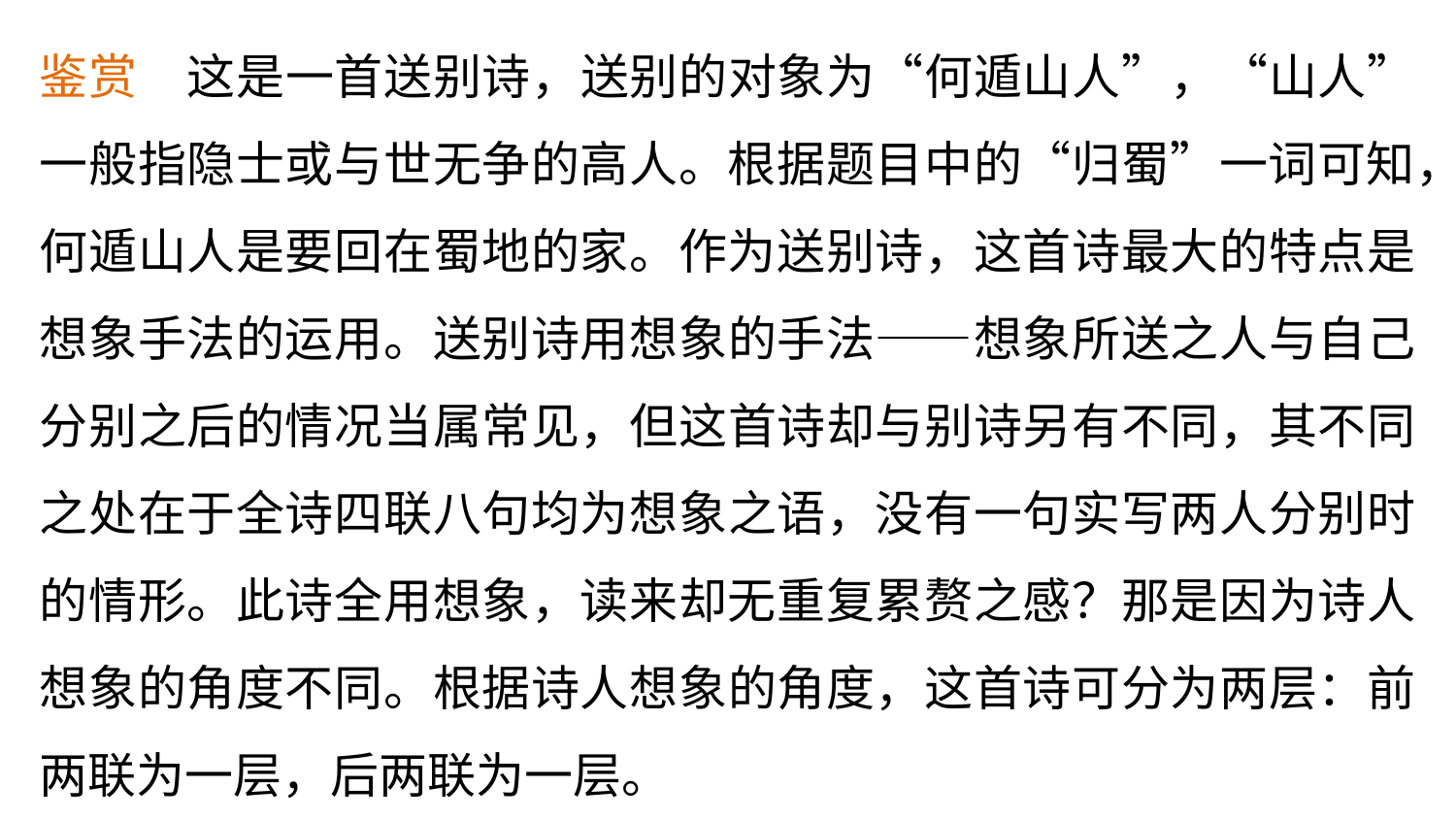

鉴赏　这是一首送别诗，送别的对象为“何遁山人”，“山人”一般指隐士或与世无争的高人。根据题目中的“归蜀”一词可知，何遁山人是要回在蜀地的家。作为送别诗，这首诗最大的特点是想象手法的运用。送别诗用想象的手法——想象所送之人与自己分别之后的情况当属常见，但这首诗却与别诗另有不同，其不同之处在于全诗四联八句均为想象之语，没有一句实写两人分别时的情形。此诗全用想象，读来却无重复累赘之感？那是因为诗人想象的角度不同。根据诗人想象的角度，这首诗可分为两层：前两联为一层，后两联为一层。